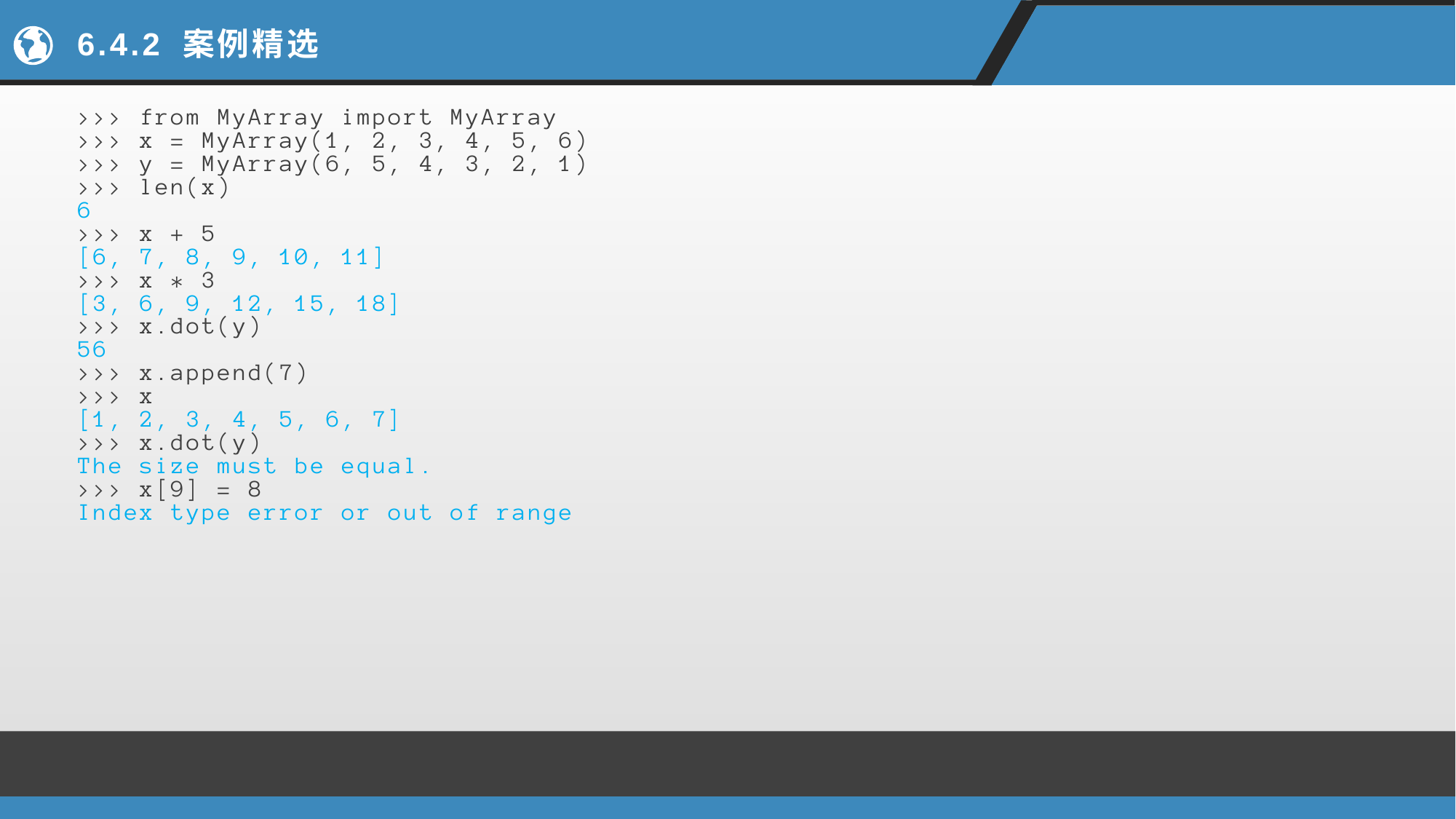

# 6.4.2 案例精选

>>> from MyArray import MyArray
>>> x = MyArray(1, 2, 3, 4, 5, 6)
>>> y = MyArray(6, 5, 4, 3, 2, 1)
>>> len(x)
6
>>> x + 5
[6, 7, 8, 9, 10, 11]
>>> x * 3
[3, 6, 9, 12, 15, 18]
>>> x.dot(y)
56
>>> x.append(7)
>>> x
[1, 2, 3, 4, 5, 6, 7]
>>> x.dot(y)
The size must be equal.
>>> x[9] = 8
Index type error or out of range

59